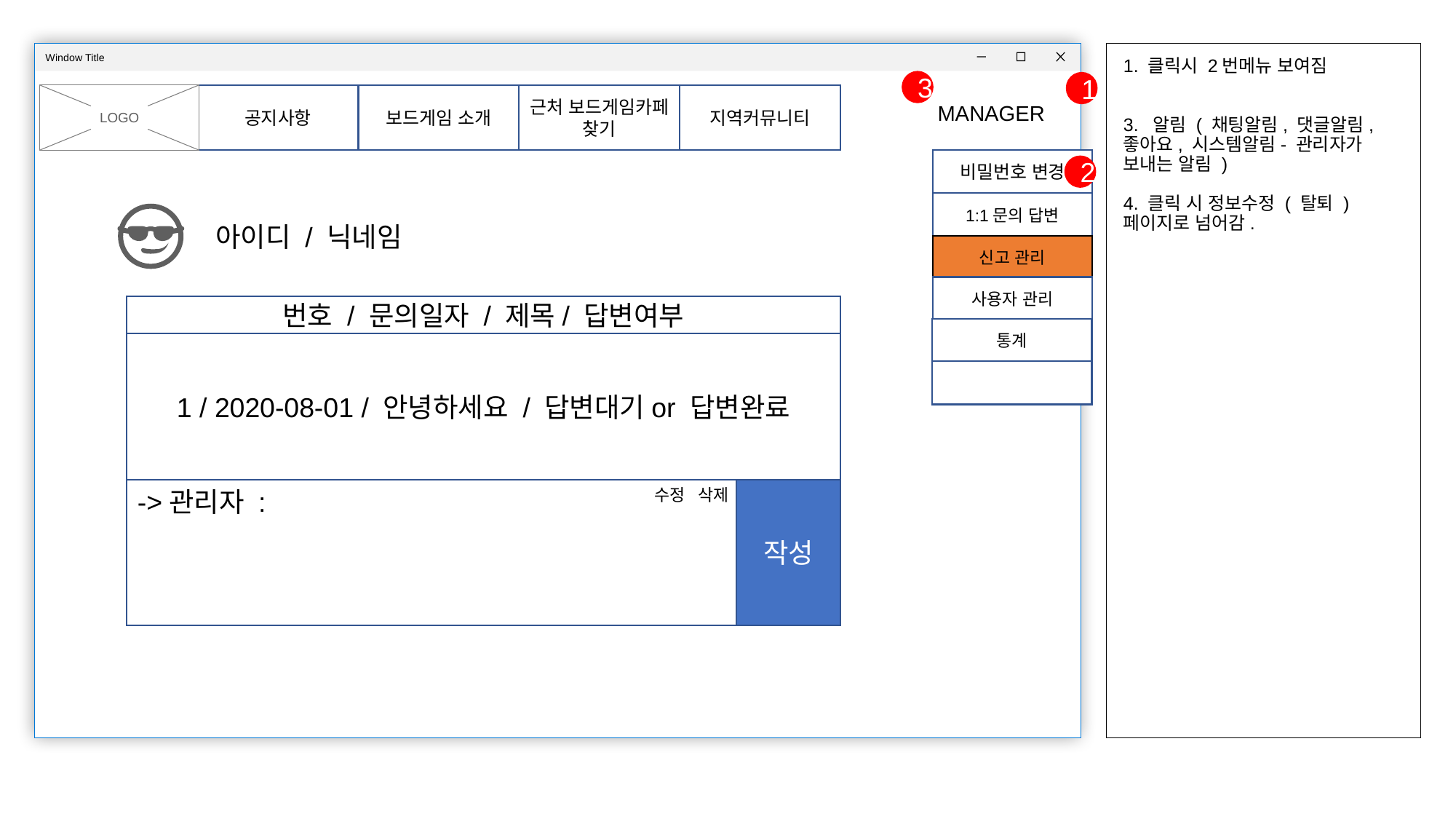

1. 클릭시 2번메뉴 보여짐
3.  알림 ( 채팅알림, 댓글알림, 좋아요, 시스템알림- 관리자가 보내는 알림 )
4. 클릭 시 정보수정 ( 탈퇴 )
페이지로 넘어감.
3
1
공지사항
보드게임 소개
근처 보드게임카페 찾기
지역커뮤니티

LOGO
MANAGER
비밀번호 변경
2
1:1문의 답변

아이디 / 닉네임
신고 관리
사용자 관리
번호 / 문의일자 / 제목/ 답변여부
통계
1 / 2020-08-01 / 안녕하세요 / 답변대기or 답변완료

수정
삭제
작성
->관리자 :